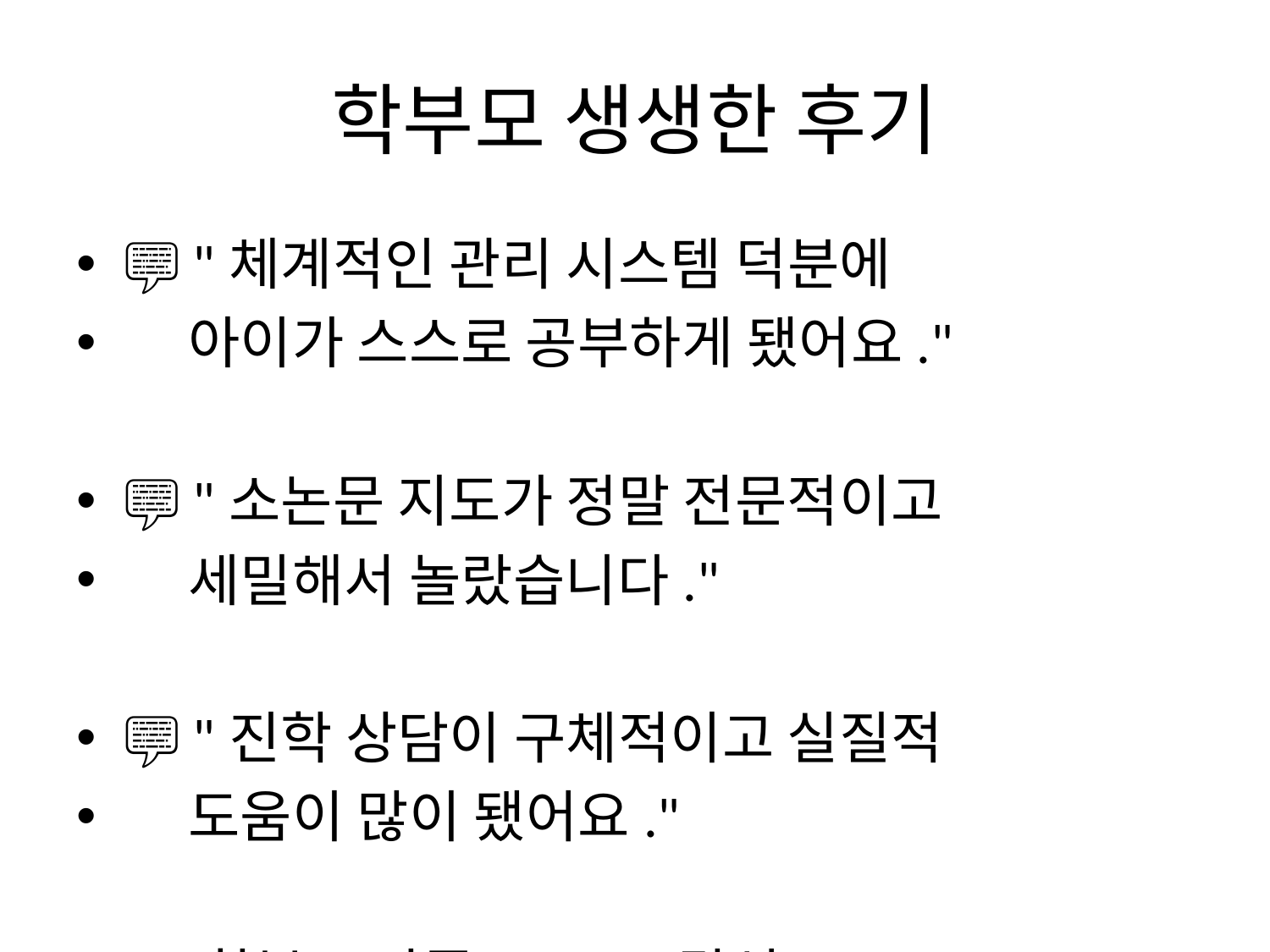

# 학부모 생생한 후기
💬 "체계적인 관리 시스템 덕분에
    아이가 스스로 공부하게 됐어요."

💬 "소논문 지도가 정말 전문적이고
    세밀해서 놀랐습니다."

💬 "진학 상담이 구체적이고 실질적
    도움이 많이 됐어요."

🏆 학부모 만족도 95% 달성!